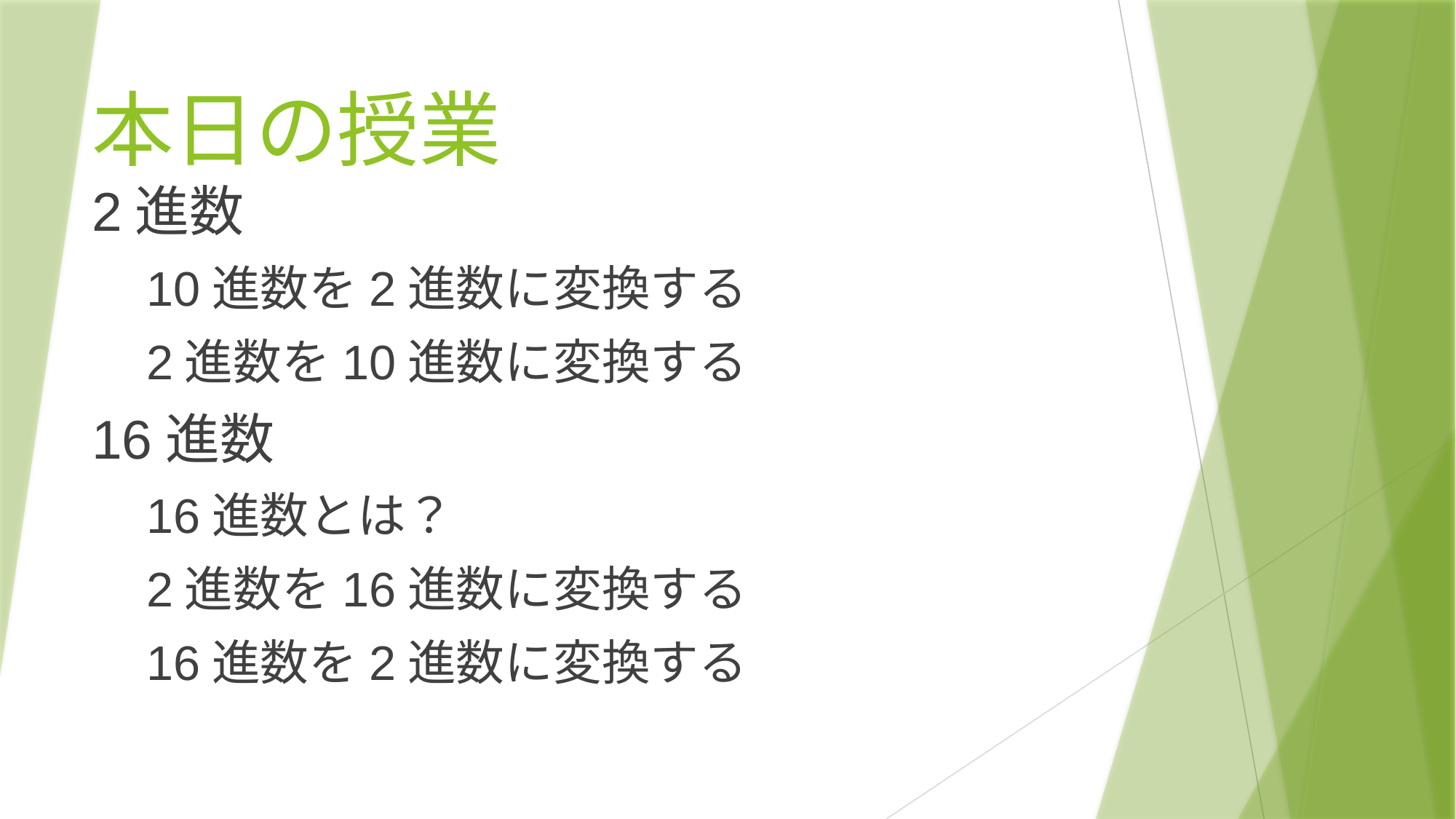

# 本日の授業
2進数
10進数を2進数に変換する
2進数を10進数に変換する
16進数
16進数とは？
2進数を16進数に変換する
16進数を2進数に変換する